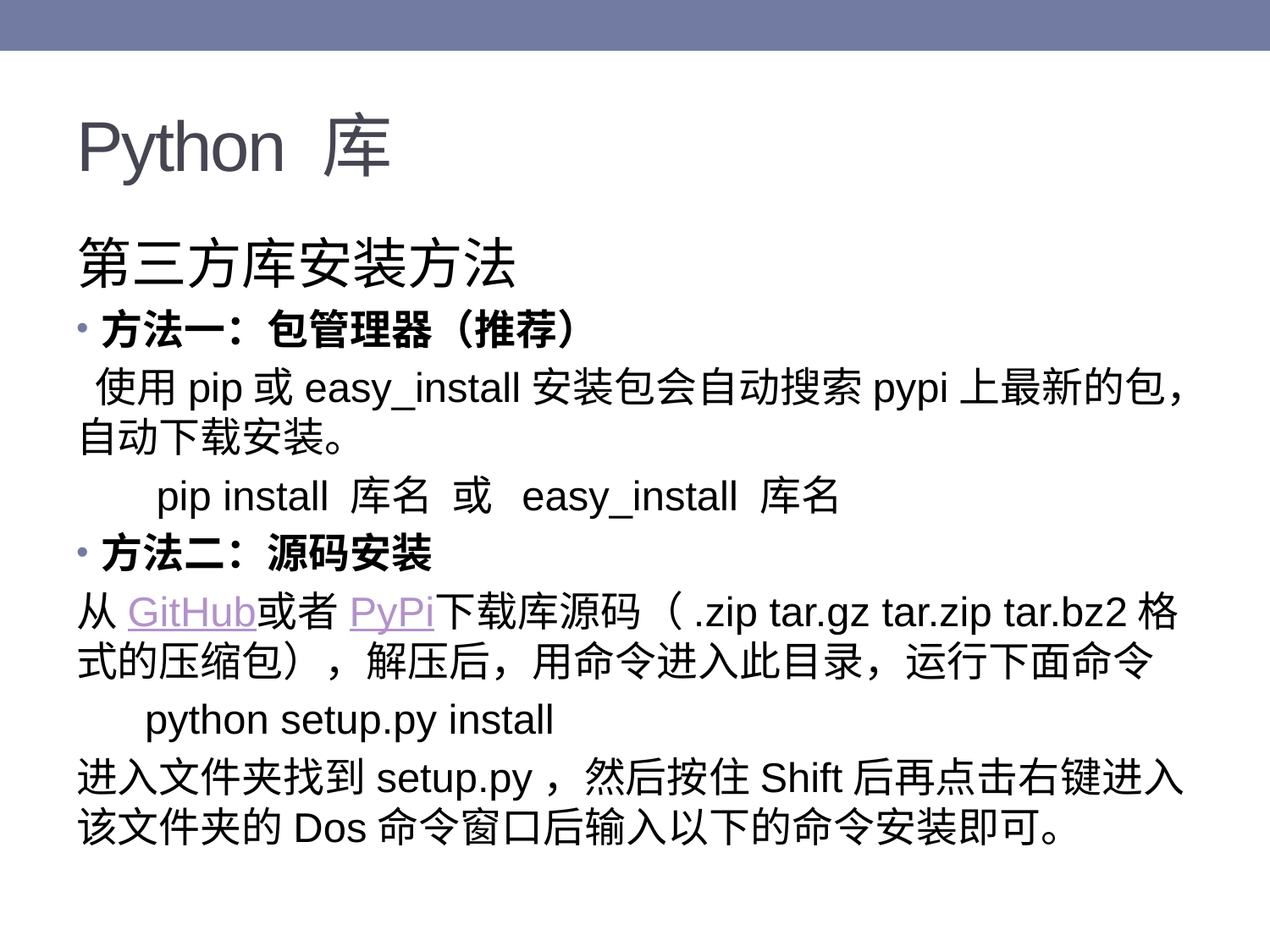

# Python 库
第三方库安装方法
方法一：包管理器（推荐）
 使用pip或easy_install安装包会自动搜索pypi上最新的包，自动下载安装。
       pip install 库名  或  easy_install 库名
方法二：源码安装
从GitHub或者PyPi下载库源码（.zip tar.gz tar.zip tar.bz2格式的压缩包），解压后，用命令进入此目录，运行下面命令
      python setup.py install
进入文件夹找到setup.py，然后按住Shift后再点击右键进入该文件夹的Dos命令窗口后输入以下的命令安装即可。